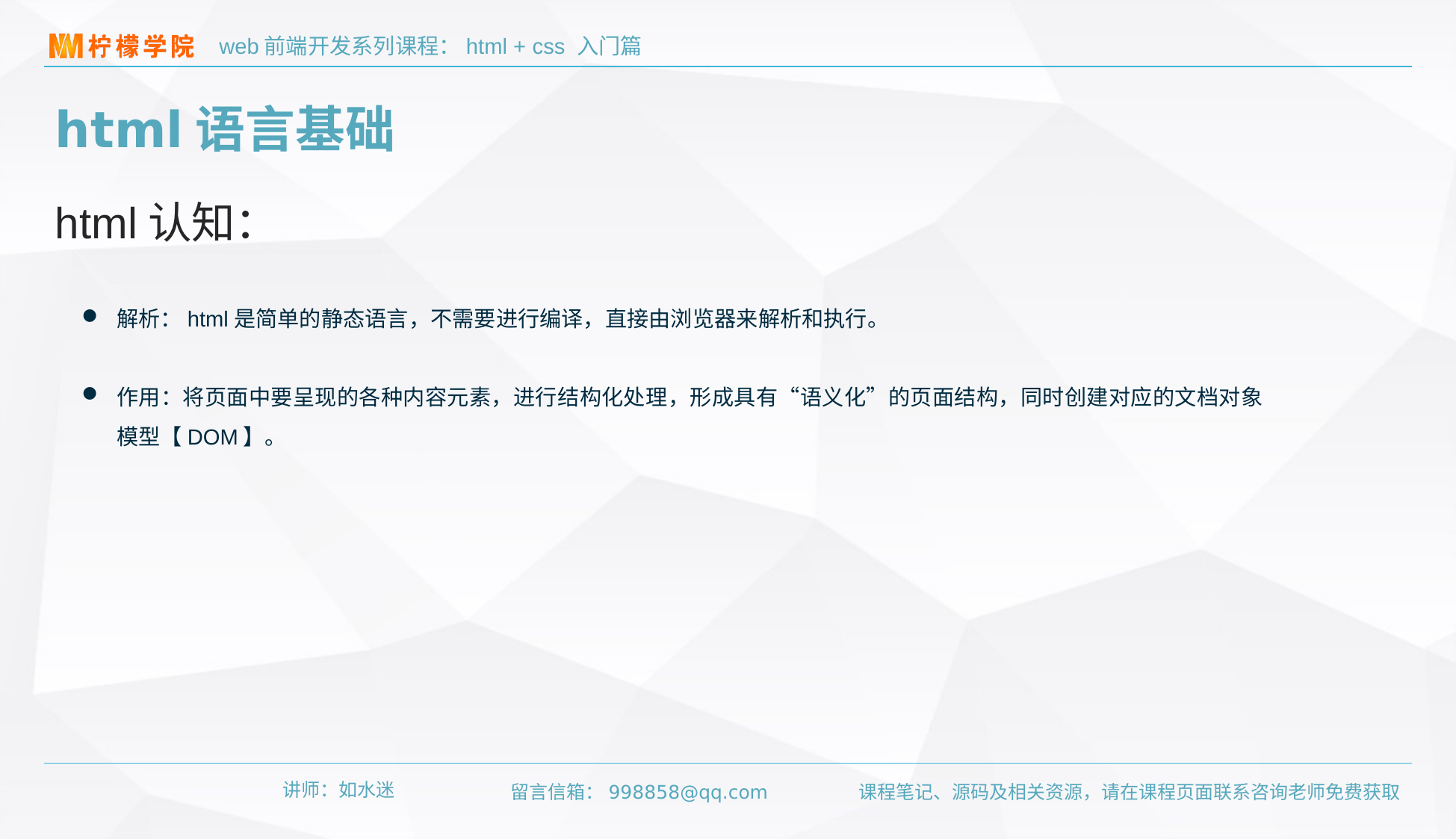

html语言基础
html认知：
解析：html是简单的静态语言，不需要进行编译，直接由浏览器来解析和执行。

作用：将页面中要呈现的各种内容元素，进行结构化处理，形成具有“语义化”的页面结构，同时创建对应的文档对象模型【DOM】。